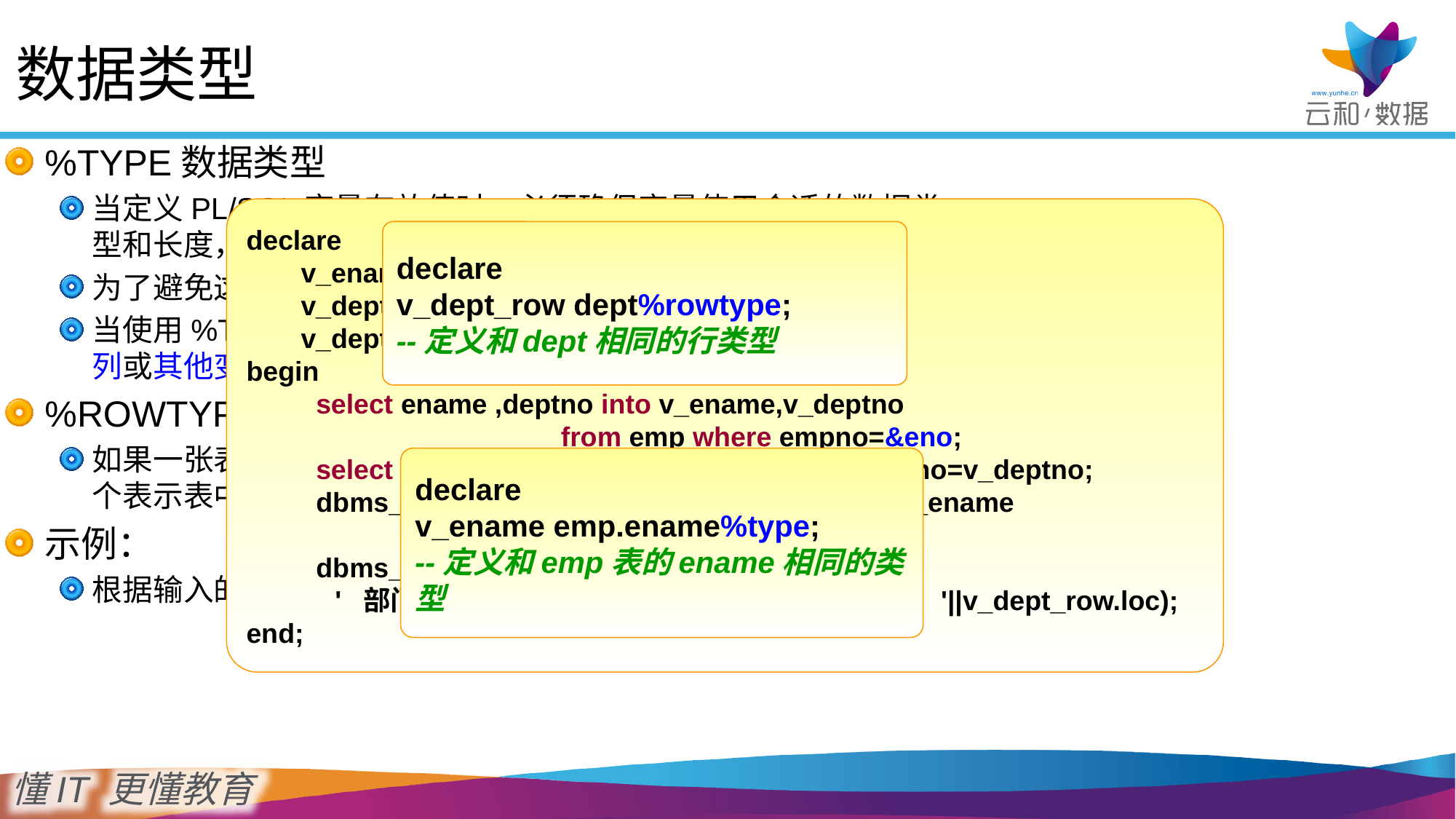

数据类型
%TYPE数据类型
当定义PL/SQL变量存放值时，必须确保变量使用合适的数据类型和长度，否则可能会在运行过程中出现PL/SQL运行错误
为了避免这种不必要的错误，可以使用%TYPE属性来定义变量
当使用%TYPE属性定义变量时，Oracle会自动地按照数据库表列或其他变量来确定新变量的类型和长度
%ROWTYPE数据类型
如果一张表中包含较多的列，则可以使用%ROWTYPE来定义一个表示表中一行记录的变量
示例：
根据输入的员工编号查找该员工信息，及其所在部门的信息。

declare
v_ename emp.ename%type;
v_deptno dept.deptno%type;
v_dept_row dept%rowtype;
begin
  select ename ,deptno into v_ename,v_deptno
			 from emp where empno=&eno;
  select * into v_dept_row from dept where deptno=v_deptno;
  dbms_output.put_line('您要查找的员工是：'||v_ename
			||'，所在部门信息为：');
  dbms_output.put_line('部门编号：'||v_deptno||
	'  部门名称：'||v_dept_row.dname||'   所在地：'||v_dept_row.loc);
end;
declare
v_dept_row dept%rowtype;
--定义和dept相同的行类型
declare
v_ename emp.ename%type;
--定义和emp表的ename相同的类型
12